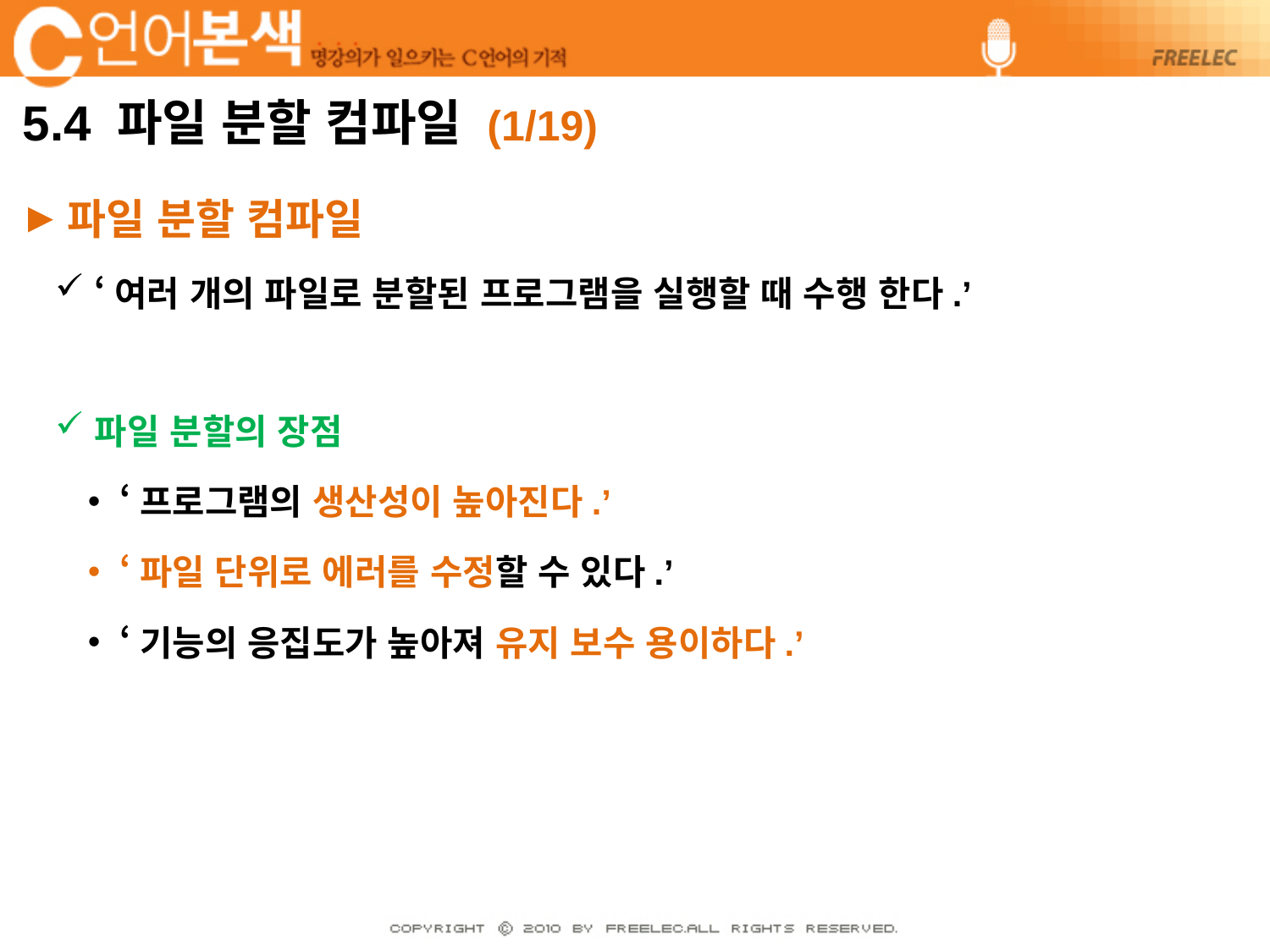

# 5.4 파일 분할 컴파일 (1/19)
파일 분할 컴파일
‘여러 개의 파일로 분할된 프로그램을 실행할 때 수행 한다.’

파일 분할의 장점
‘프로그램의 생산성이 높아진다.’
‘파일 단위로 에러를 수정할 수 있다.’
‘기능의 응집도가 높아져 유지 보수 용이하다.’